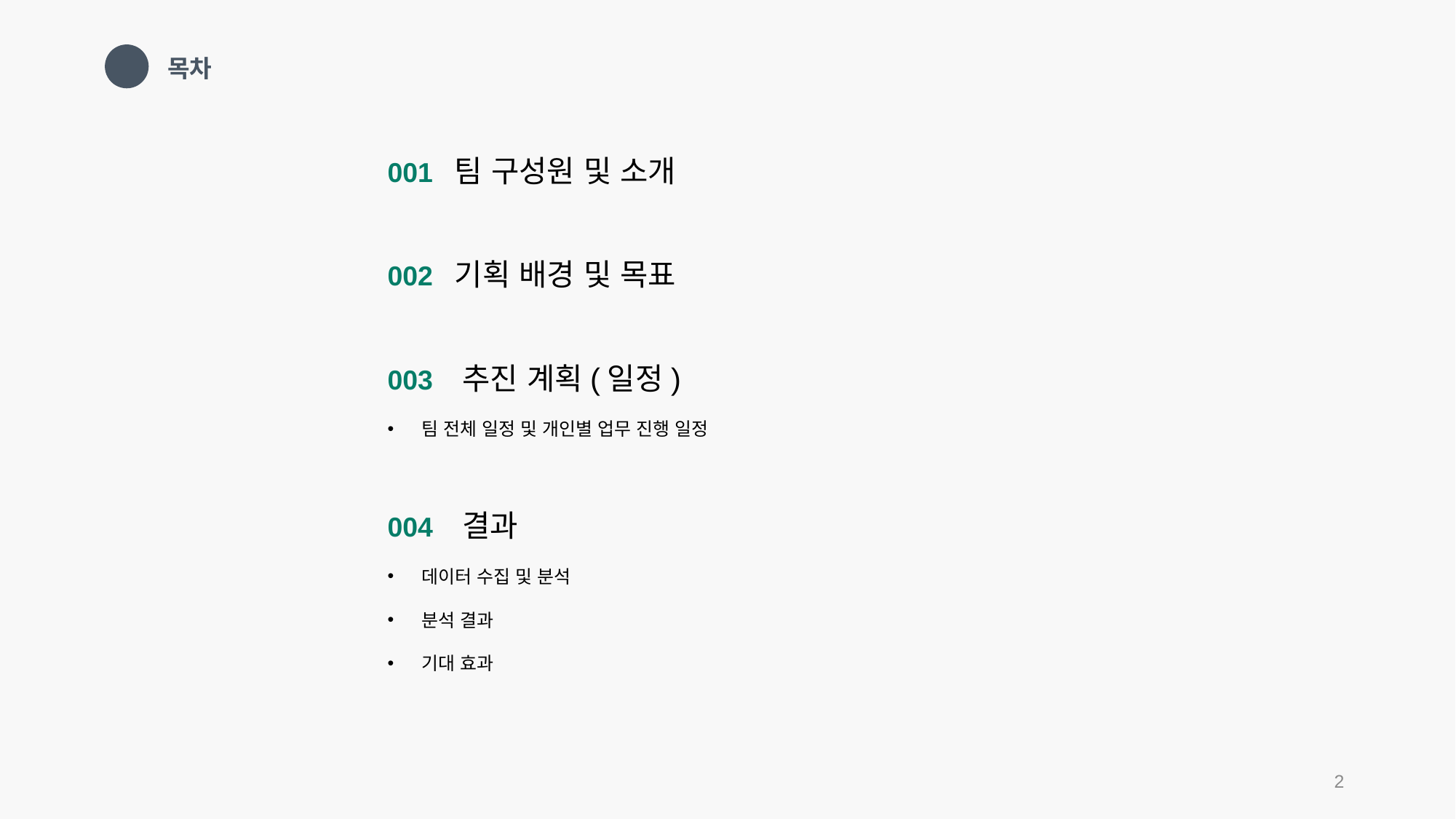

목차
00
001  팀 구성원 및 소개

002  기획 배경 및 목표

003   추진 계획(일정)
팀 전체 일정 및 개인별 업무 진행 일정

004   결과
데이터 수집 및 분석
분석 결과
기대 효과

2